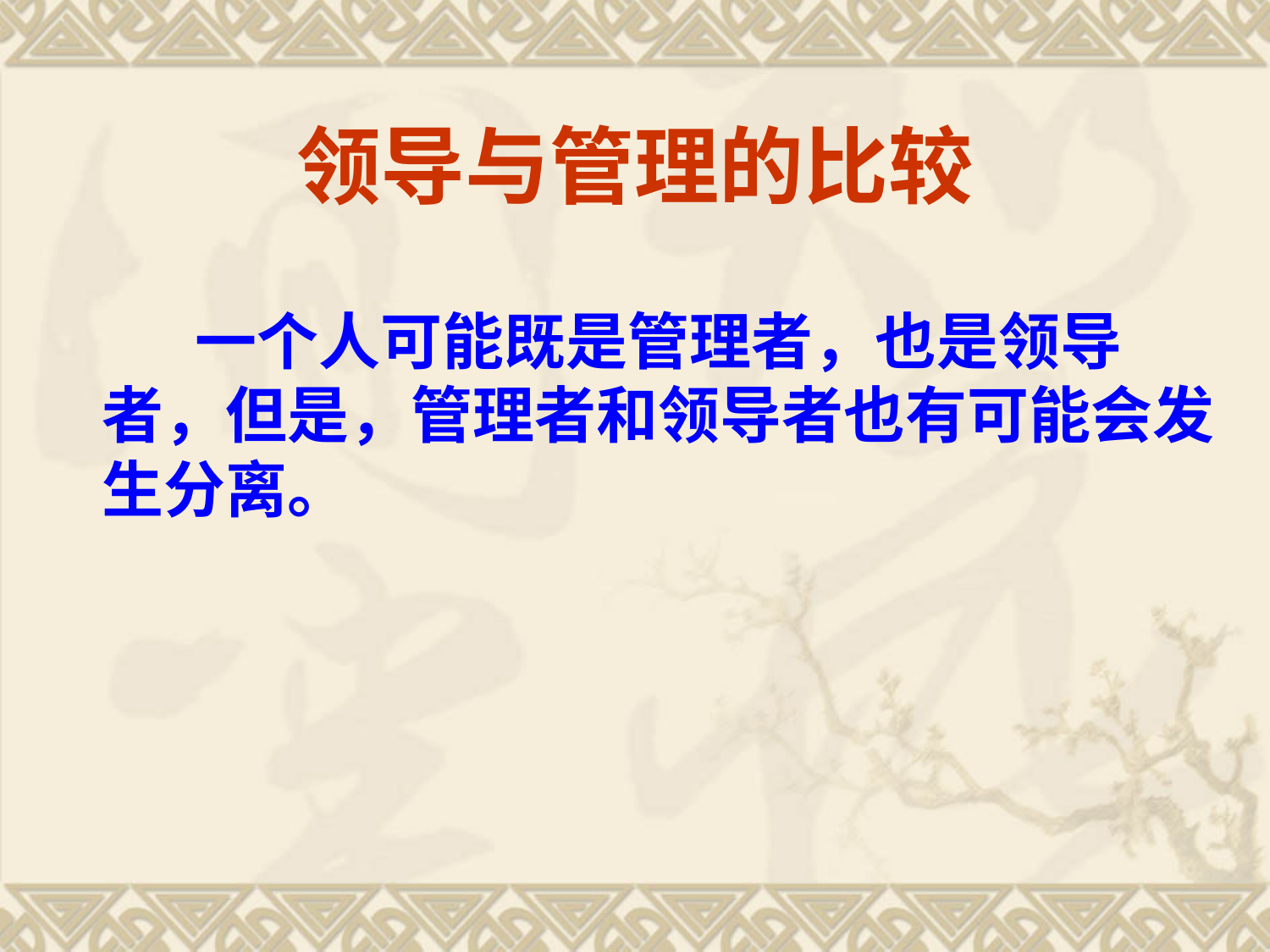

# 领导与管理的比较
         一个人可能既是管理者，也是领导者，但是，管理者和领导者也有可能会发生分离。